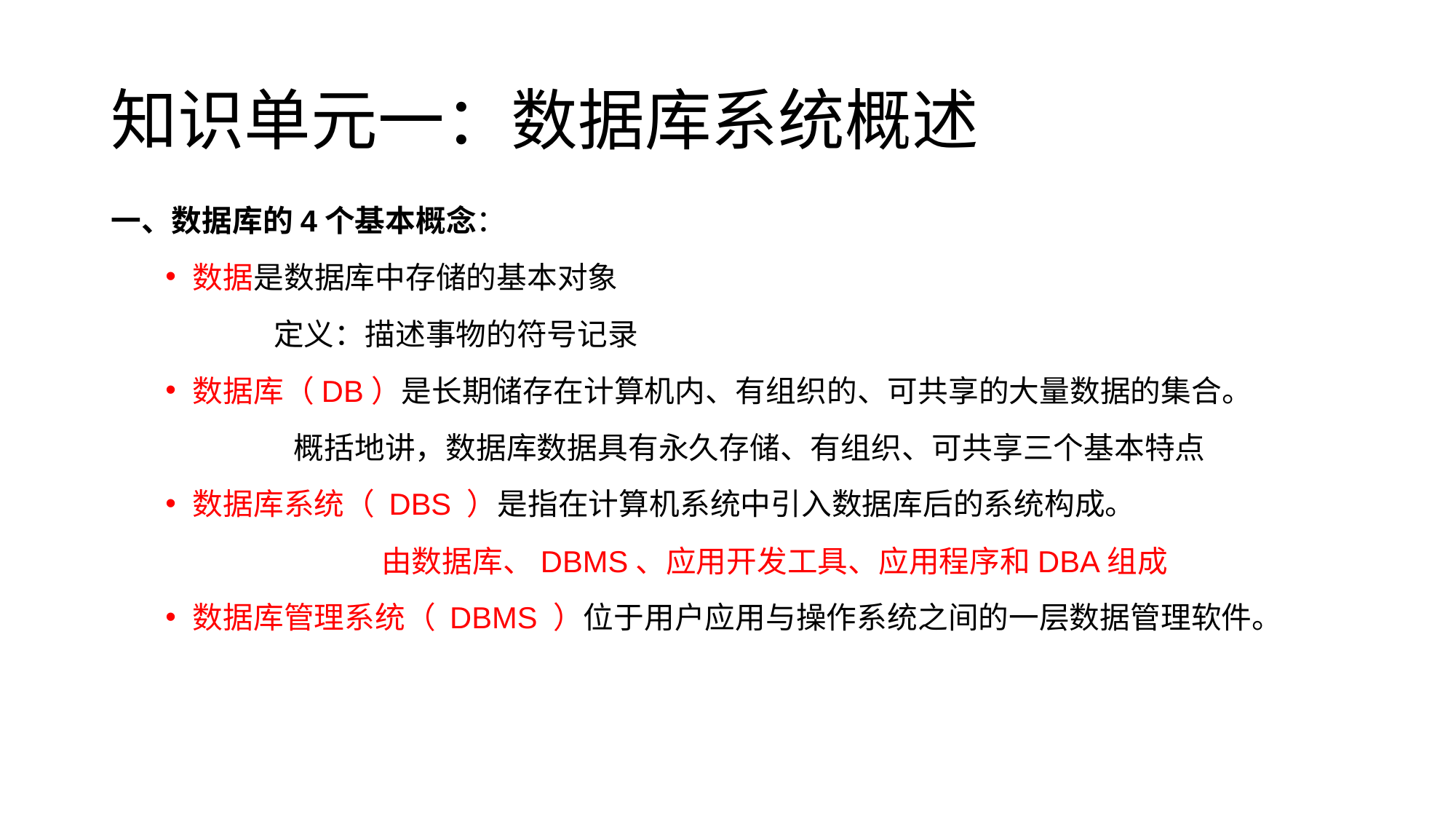

# 知识单元一：数据库系统概述
一、数据库的4个基本概念：
数据是数据库中存储的基本对象
               定义：描述事物的符号记录
数据库（DB）是长期储存在计算机内、有组织的、可共享的大量数据的集合。
                  概括地讲，数据库数据具有永久存储、有组织、可共享三个基本特点
数据库系统（ DBS ）是指在计算机系统中引入数据库后的系统构成。
                               由数据库、DBMS、应用开发工具、应用程序和DBA组成
数据库管理系统（ DBMS ）位于用户应用与操作系统之间的一层数据管理软件。